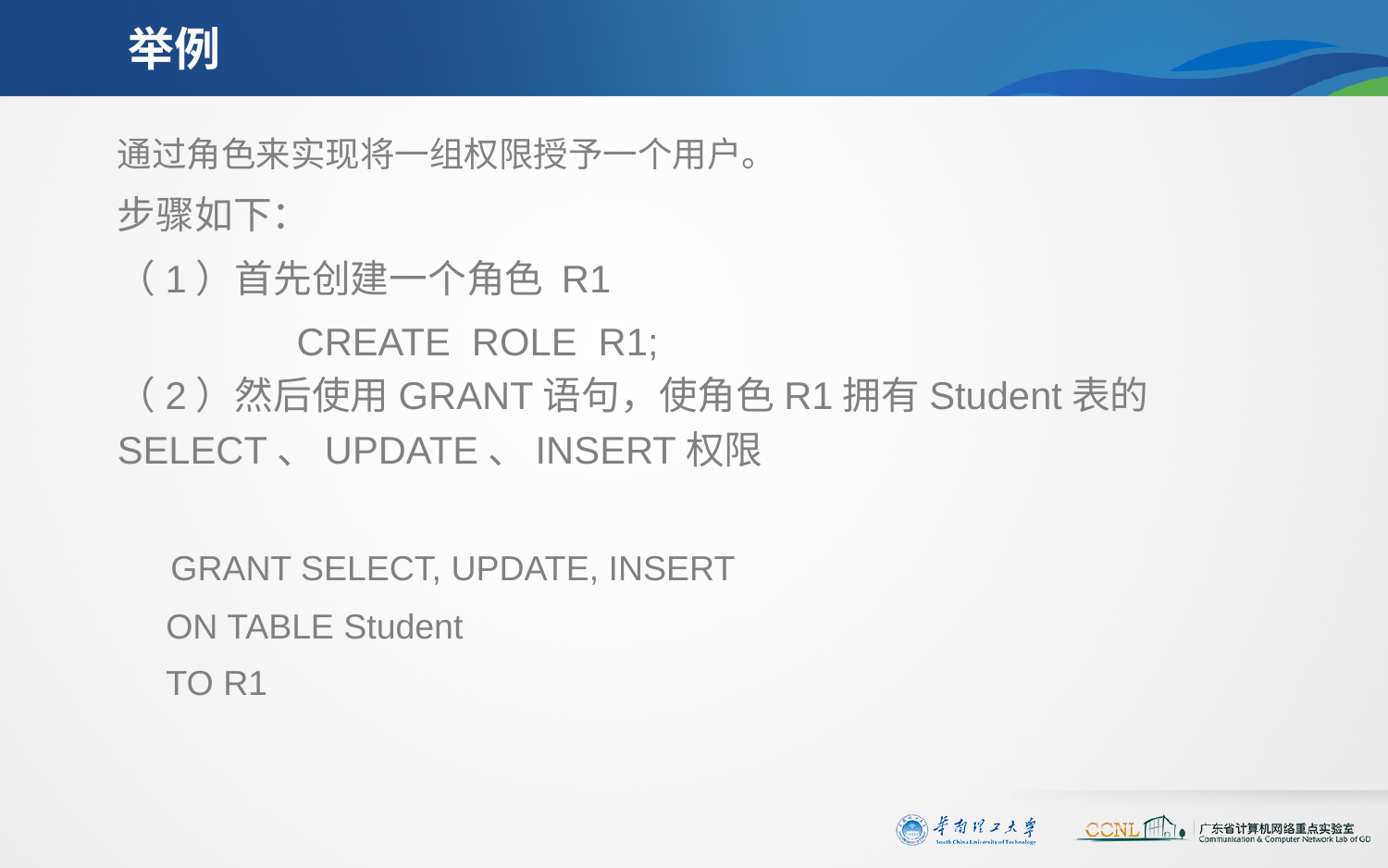

# 举例
通过角色来实现将一组权限授予一个用户。
步骤如下：
（1）首先创建一个角色 R1
    	CREATE  ROLE  R1;
（2）然后使用GRANT语句，使角色R1拥有Student表的	SELECT、UPDATE、INSERT权限
     GRANT SELECT, UPDATE, INSERT
     ON TABLE Student
     TO R1